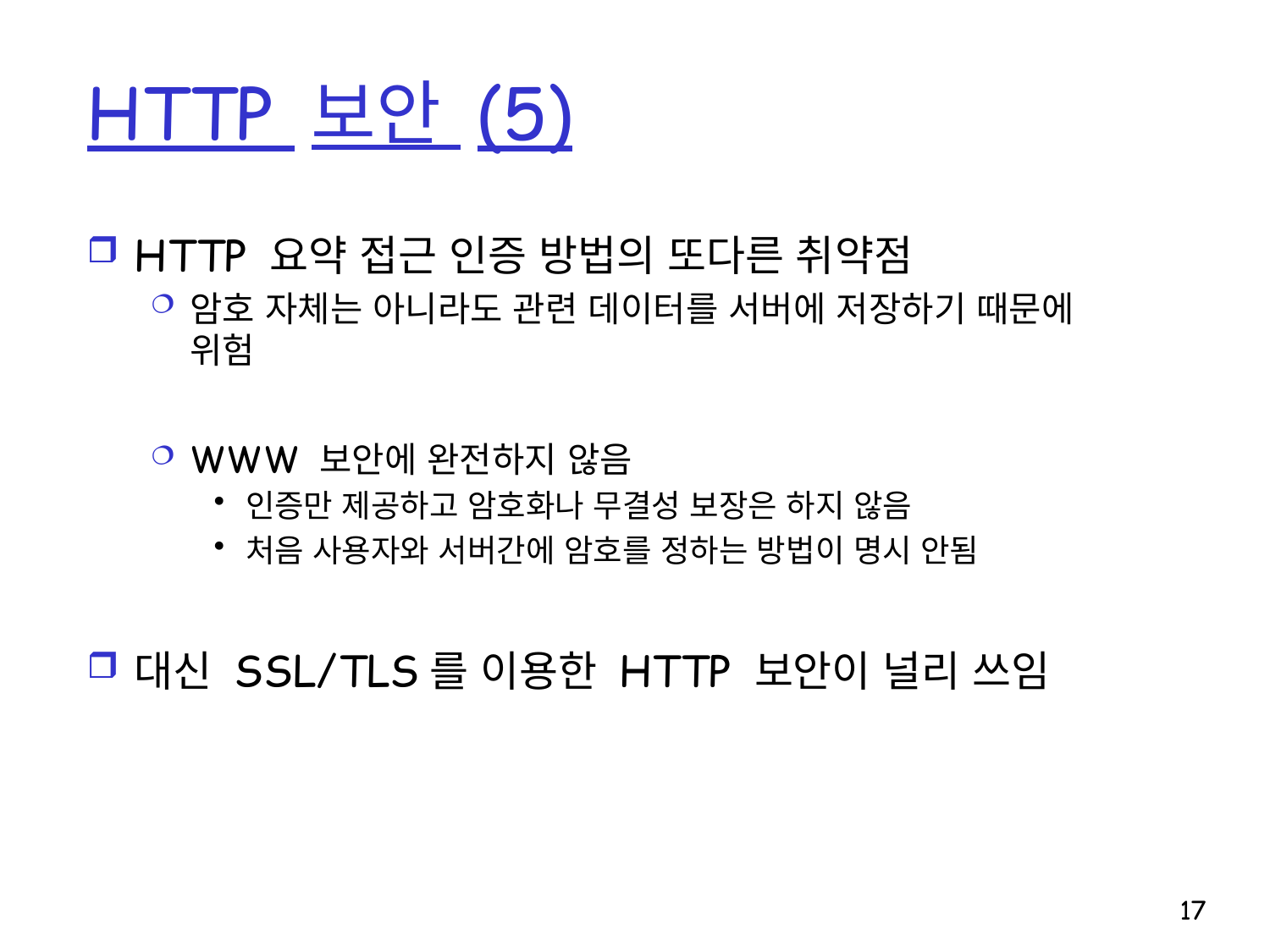

# HTTP 보안 (5)
HTTP 요약 접근 인증 방법의 또다른 취약점
암호 자체는 아니라도 관련 데이터를 서버에 저장하기 때문에 위험

WWW 보안에 완전하지 않음
인증만 제공하고 암호화나 무결성 보장은 하지 않음
처음 사용자와 서버간에 암호를 정하는 방법이 명시 안됨

대신 SSL/TLS를 이용한 HTTP 보안이 널리 쓰임
17